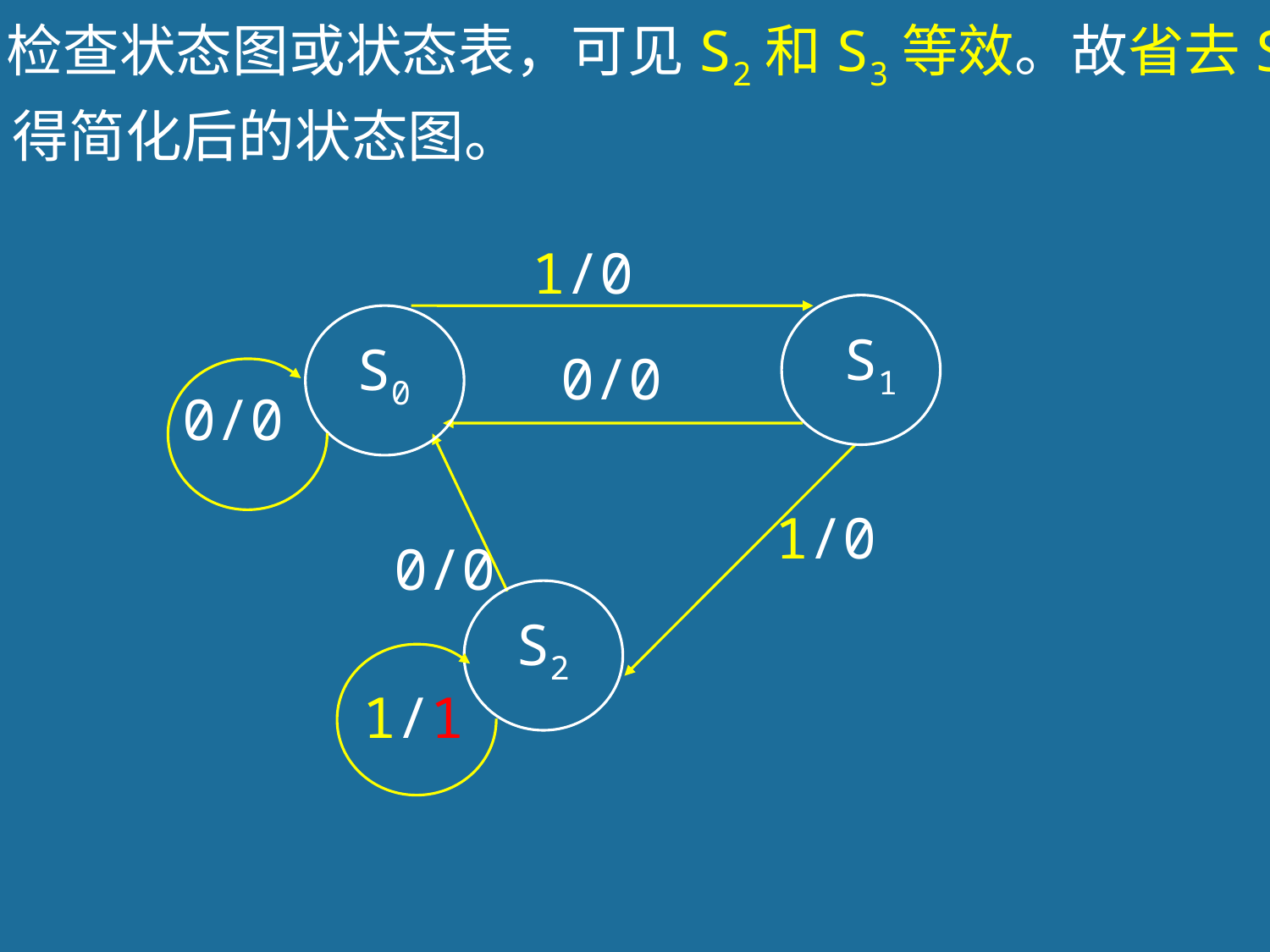

检查状态图或状态表，可见S2和S3等效。故省去S3
得简化后的状态图。
1/0

S1
S0
0/0

0/0

1/0
0/0

S2

1/1
206